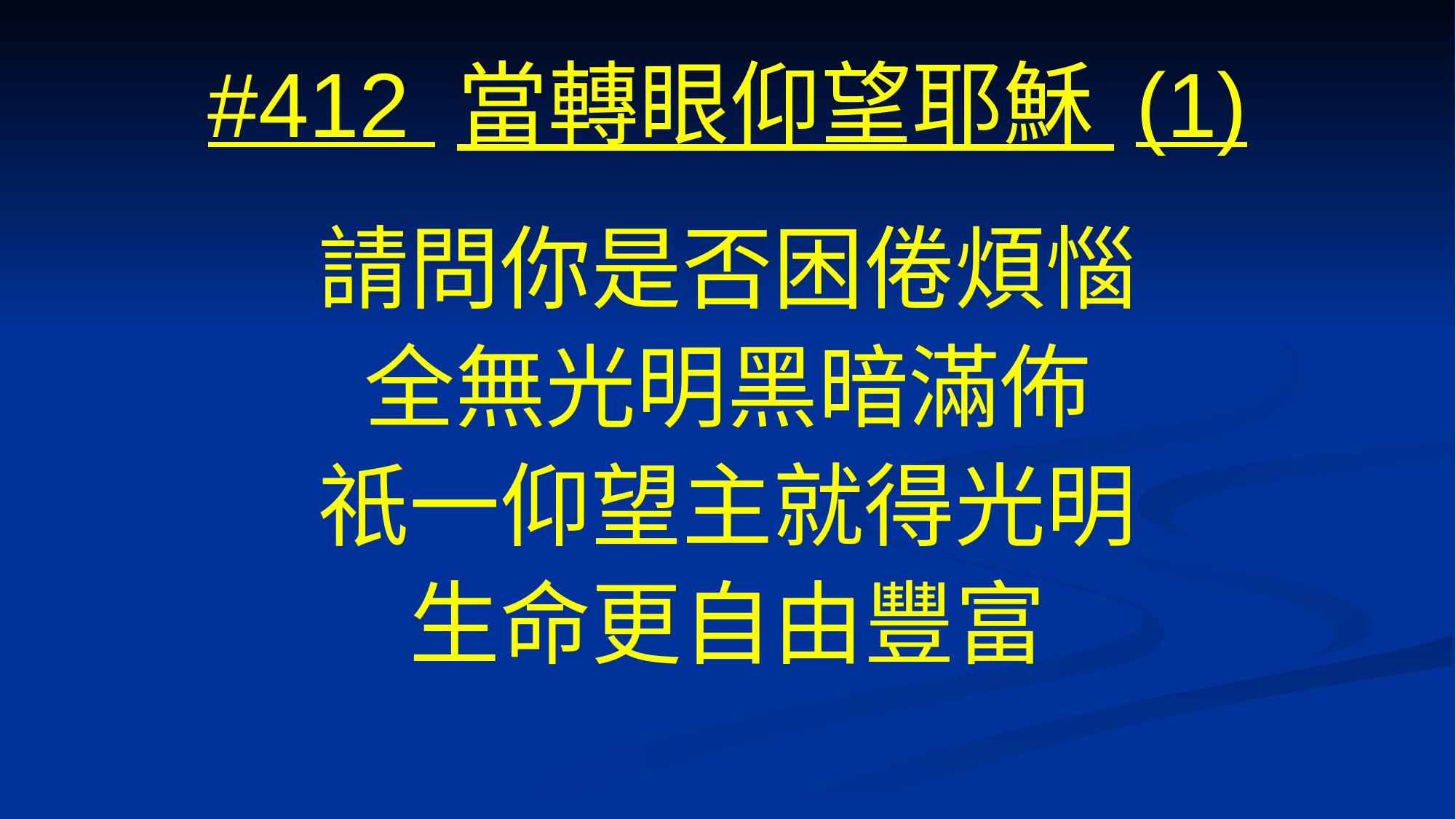

# #412 當轉眼仰望耶穌 (1)
請問你是否困倦煩惱
全無光明黑暗滿佈
祇一仰望主就得光明
生命更自由豐富